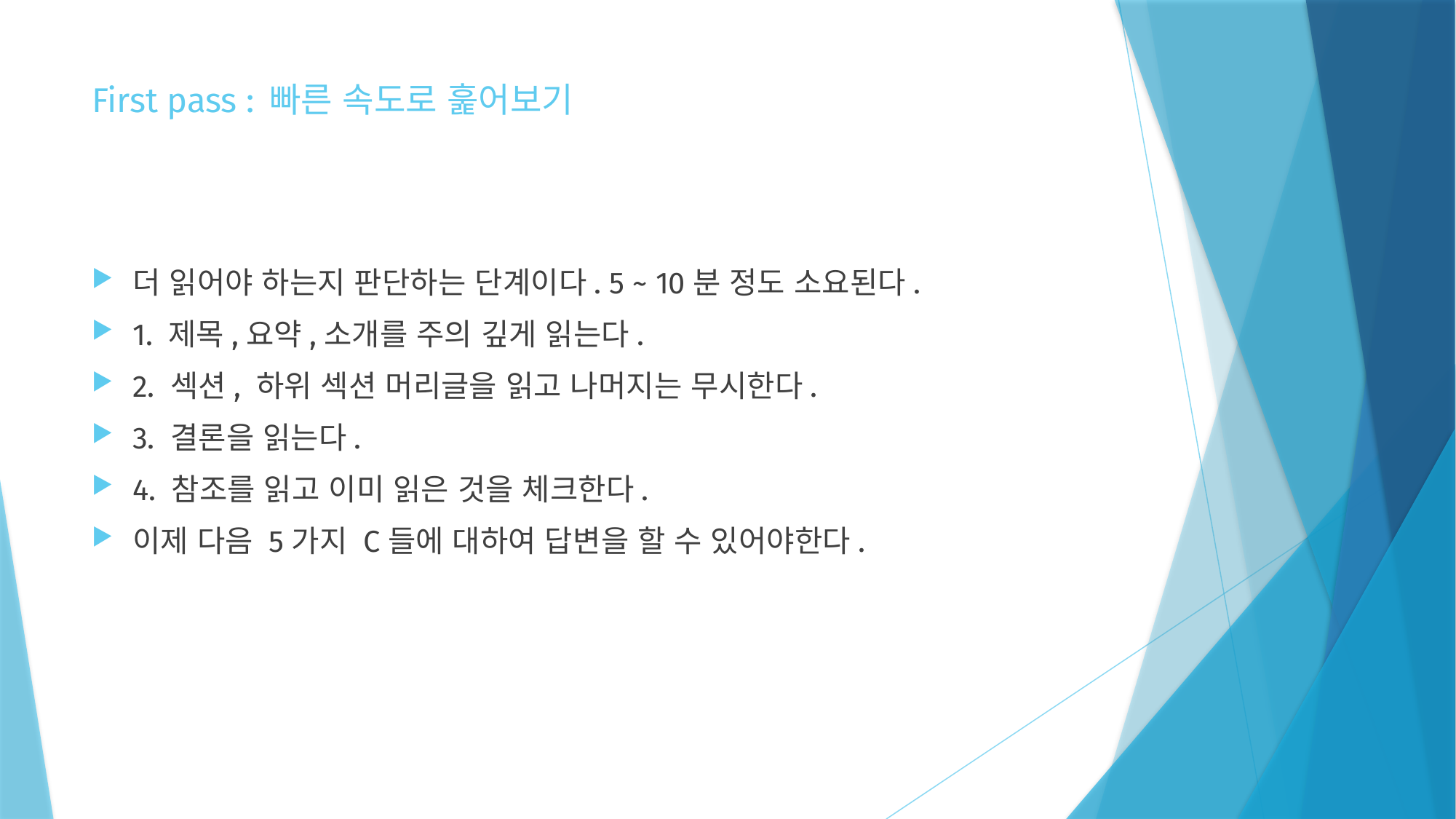

# First pass : 빠른 속도로 훑어보기
더 읽어야 하는지 판단하는 단계이다. 5 ~ 10분 정도 소요된다.
1. 제목,요약,소개를 주의 깊게 읽는다.
2. 섹션, 하위 섹션 머리글을 읽고 나머지는 무시한다.
3. 결론을 읽는다.
4. 참조를 읽고 이미 읽은 것을 체크한다.
이제 다음 5가지 C들에 대하여 답변을 할 수 있어야한다.